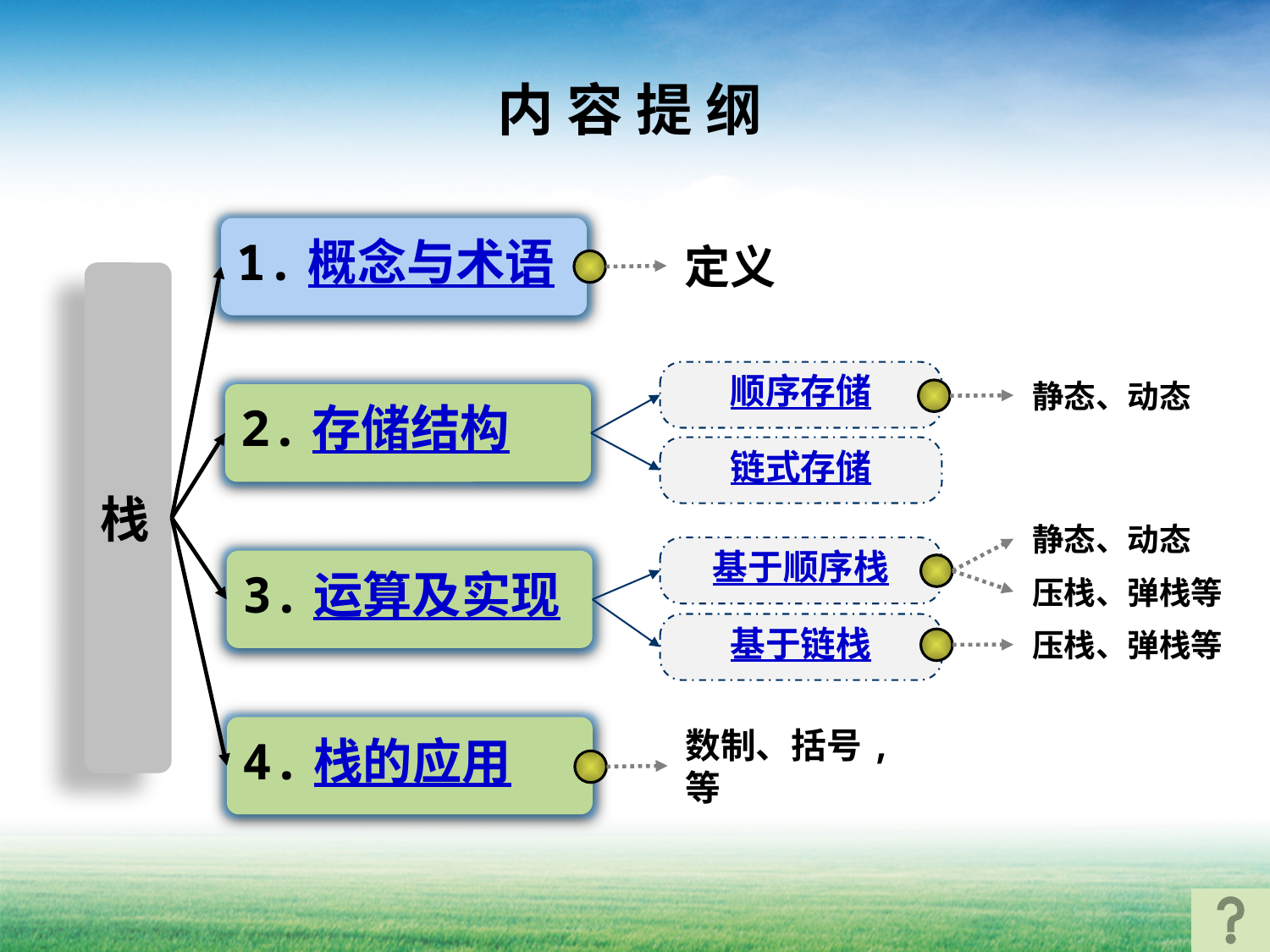

# 内 容 提 纲
1.概念与术语
定义

栈
顺序存储
静态、动态

2.存储结构
链式存储
静态、动态
基于顺序栈
3.运算及实现

压栈、弹栈等
压栈、弹栈等
基于链栈

4.栈的应用
数制、括号,等